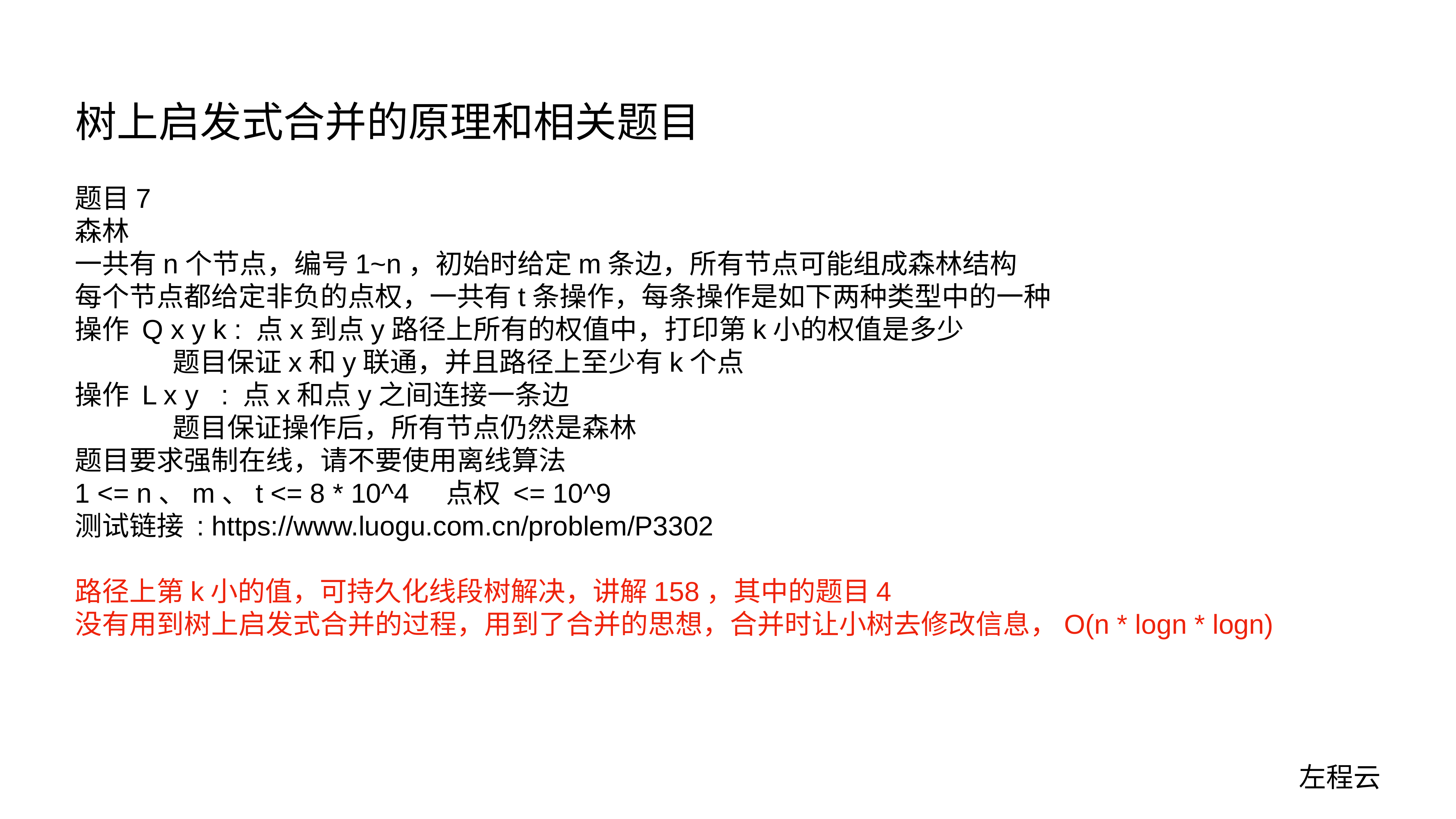

# 树上启发式合并的原理和相关题目
题目7
森林
一共有n个节点，编号1~n，初始时给定m条边，所有节点可能组成森林结构
每个节点都给定非负的点权，一共有t条操作，每条操作是如下两种类型中的一种
操作 Q x y k : 点x到点y路径上所有的权值中，打印第k小的权值是多少
               题目保证x和y联通，并且路径上至少有k个点
操作 L x y   : 点x和点y之间连接一条边
               题目保证操作后，所有节点仍然是森林
题目要求强制在线，请不要使用离线算法
1 <= n、m、t <= 8 * 10^4    点权 <= 10^9
测试链接 : https://www.luogu.com.cn/problem/P3302

路径上第k小的值，可持久化线段树解决，讲解158，其中的题目4
没有用到树上启发式合并的过程，用到了合并的思想，合并时让小树去修改信息，O(n * logn * logn)
左程云